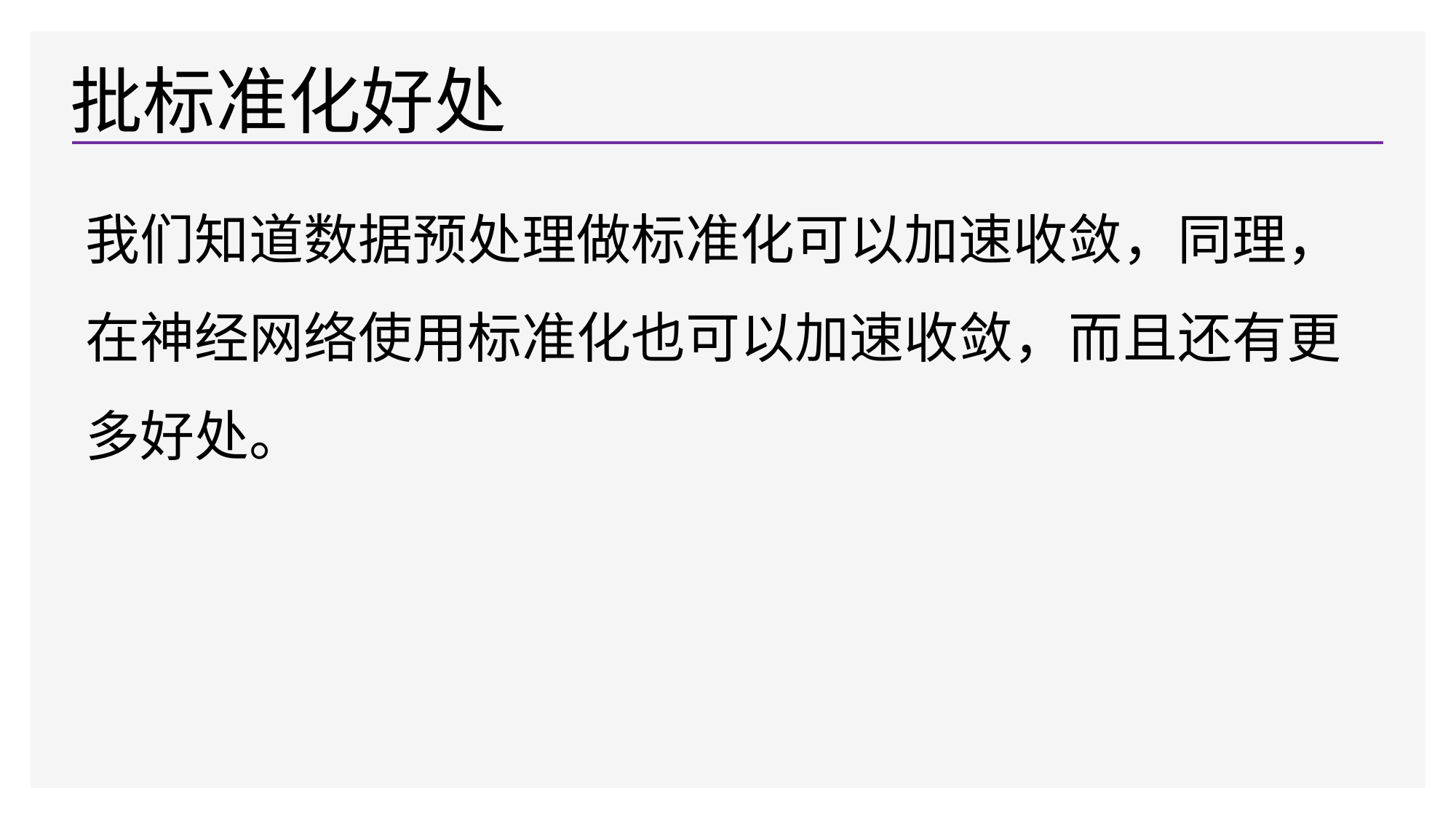

批标准化好处
我们知道数据预处理做标准化可以加速收敛，同理， 在神经网络使用标准化也可以加速收敛，而且还有更 多好处。